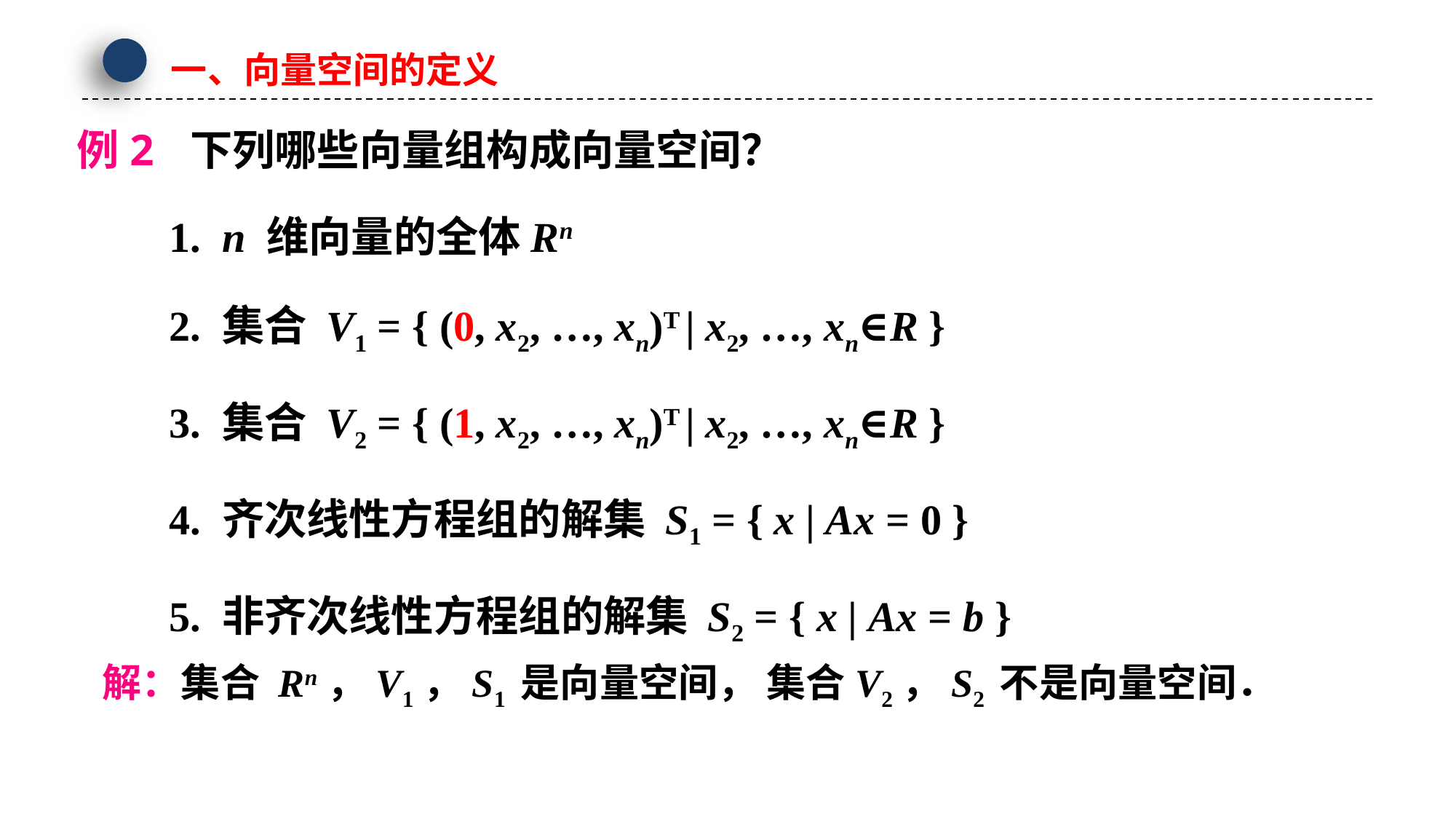

一、向量空间的定义

例2 下列哪些向量组构成向量空间？
1.  n 维向量的全体Rn
2. 集合 V1 = { (0, x2, …, xn)T | x2, …, xn∈R }
3. 集合 V2 = { (1, x2, …, xn)T | x2, …, xn∈R }
4. 齐次线性方程组的解集 S1 = { x | Ax = 0 }
5. 非齐次线性方程组的解集 S2 = { x | Ax = b }
解：集合 Rn，V1，S1 是向量空间， 集合V2，S2 不是向量空间．